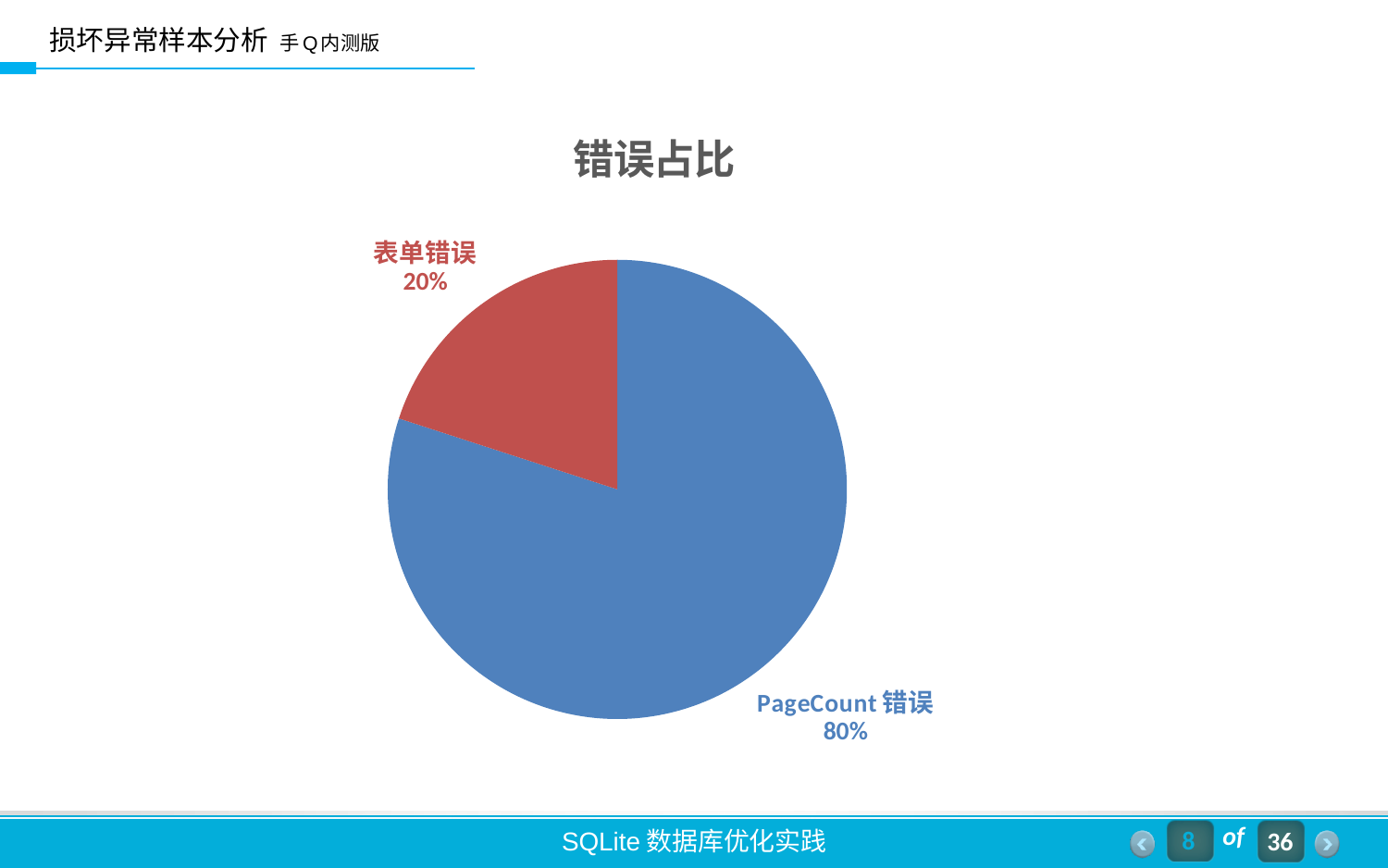

# 损坏异常样本分析  手Q内测版

### Chart:

| Category | 错误占比 |
|---|---|
| PageCount错误 | 8.0 |
| 表单错误 | 2.0 |
8